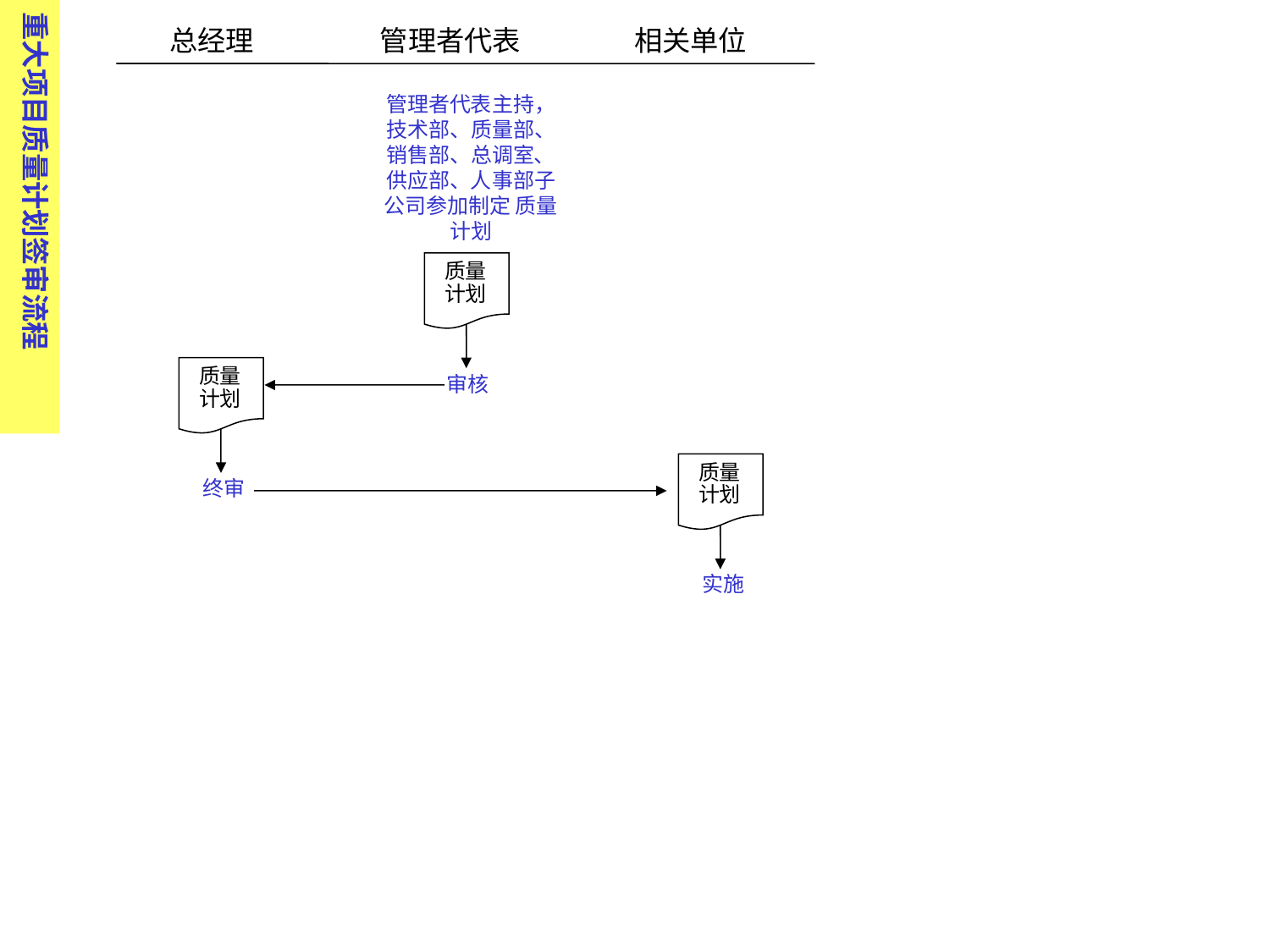

重大项目质量计划签审流程
总经理                    管理者代表                  相关单位

管理者代表主持，技术部、质量部、销售部、总调室、供应部、人事部子公司参加制定 质量计划

质量计划

质量计划
审核

质量计划
终审

实施
54